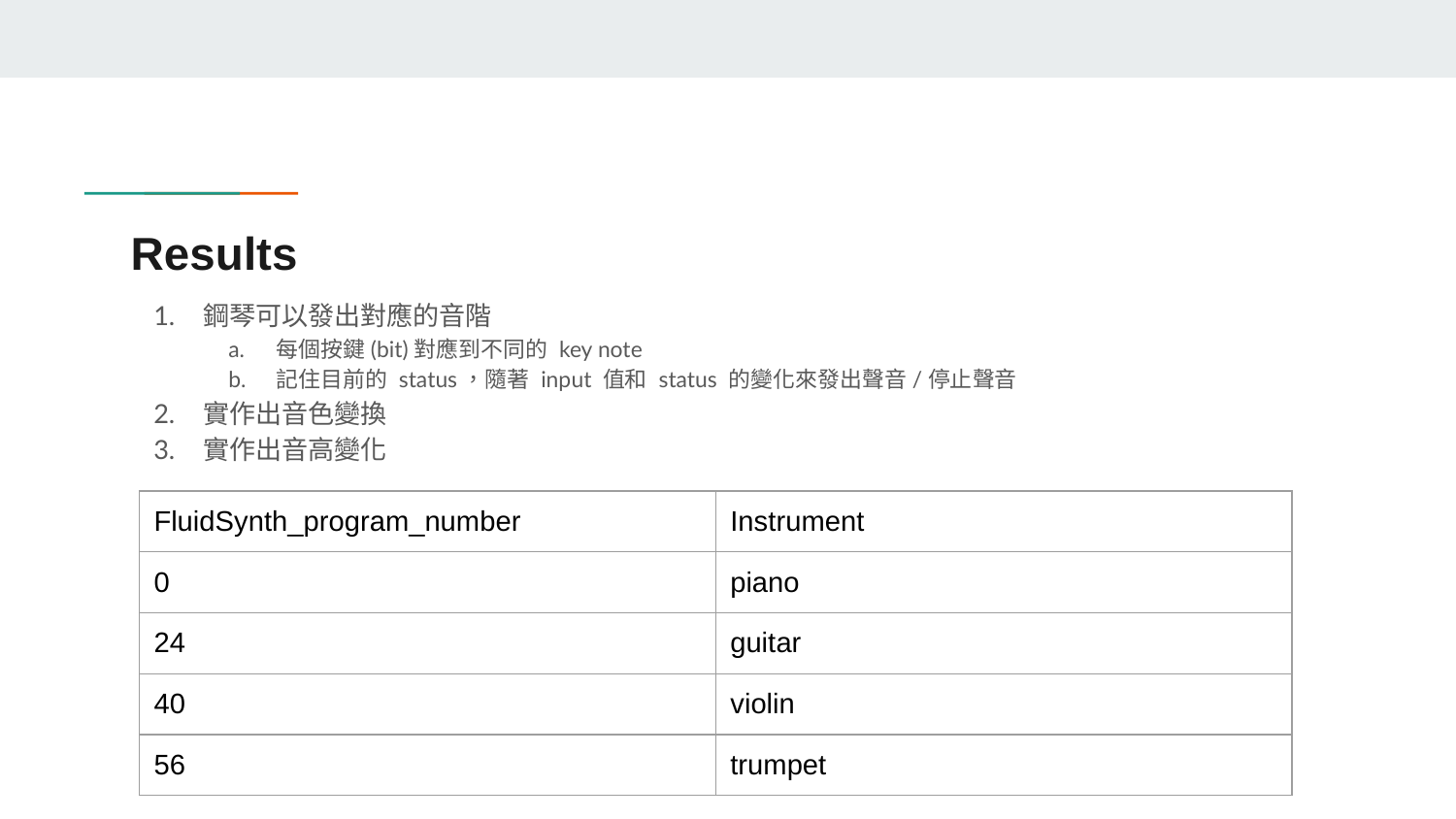

# Results
鋼琴可以發出對應的音階
每個按鍵(bit)對應到不同的 key note
記住目前的 status，隨著 input 值和 status 的變化來發出聲音/停止聲音
實作出音色變換
實作出音高變化
| FluidSynth\_program\_number | Instrument |
| --- | --- |
| 0 | piano |
| 24 | guitar |
| 40 | violin |
| 56 | trumpet |